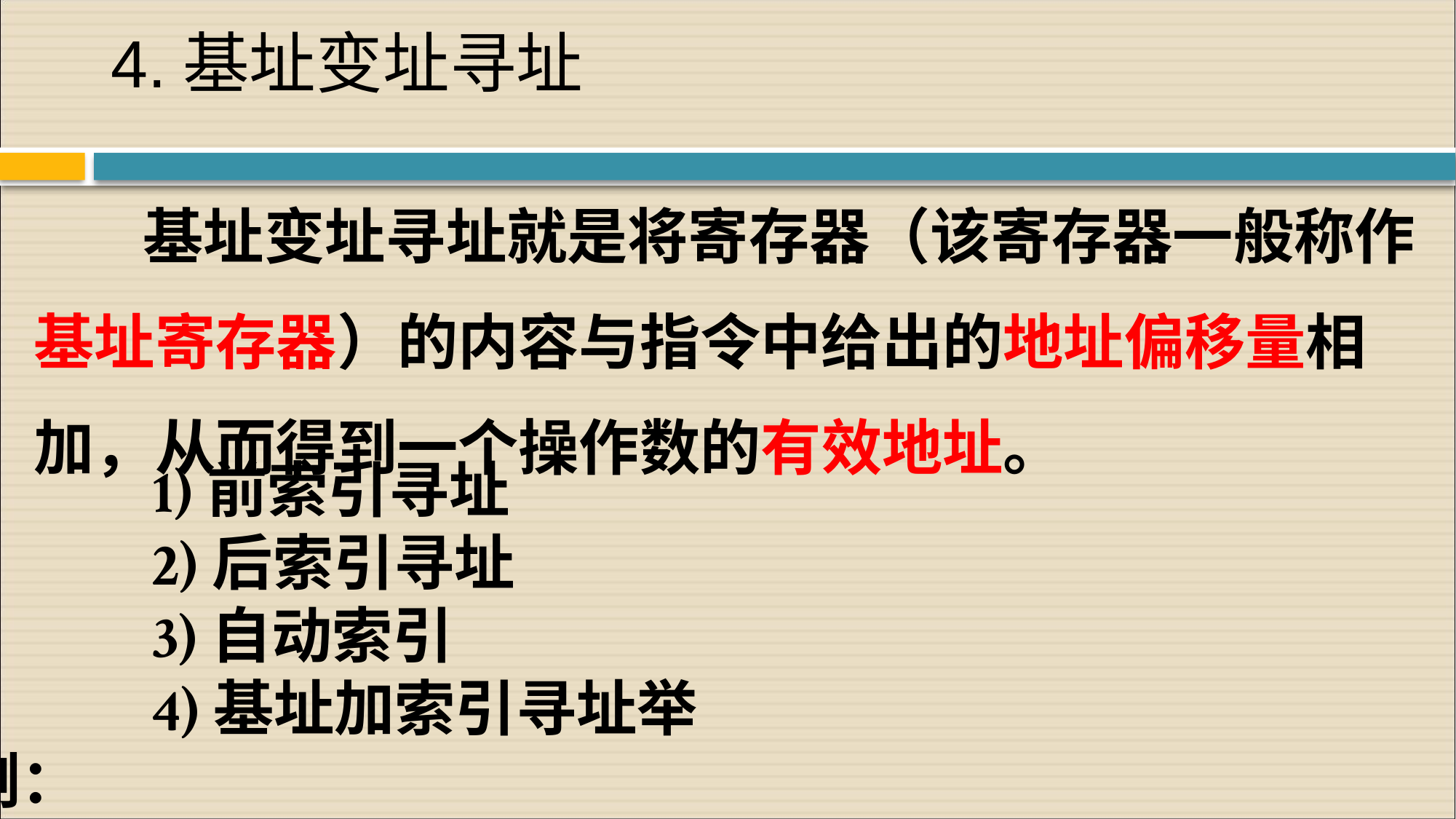

# 4.基址变址寻址
	基址变址寻址就是将寄存器（该寄存器一般称作基址寄存器）的内容与指令中给出的地址偏移量相加，从而得到一个操作数的有效地址。
1)前索引寻址
2)后索引寻址
3)自动索引
4)基址加索引寻址举例：